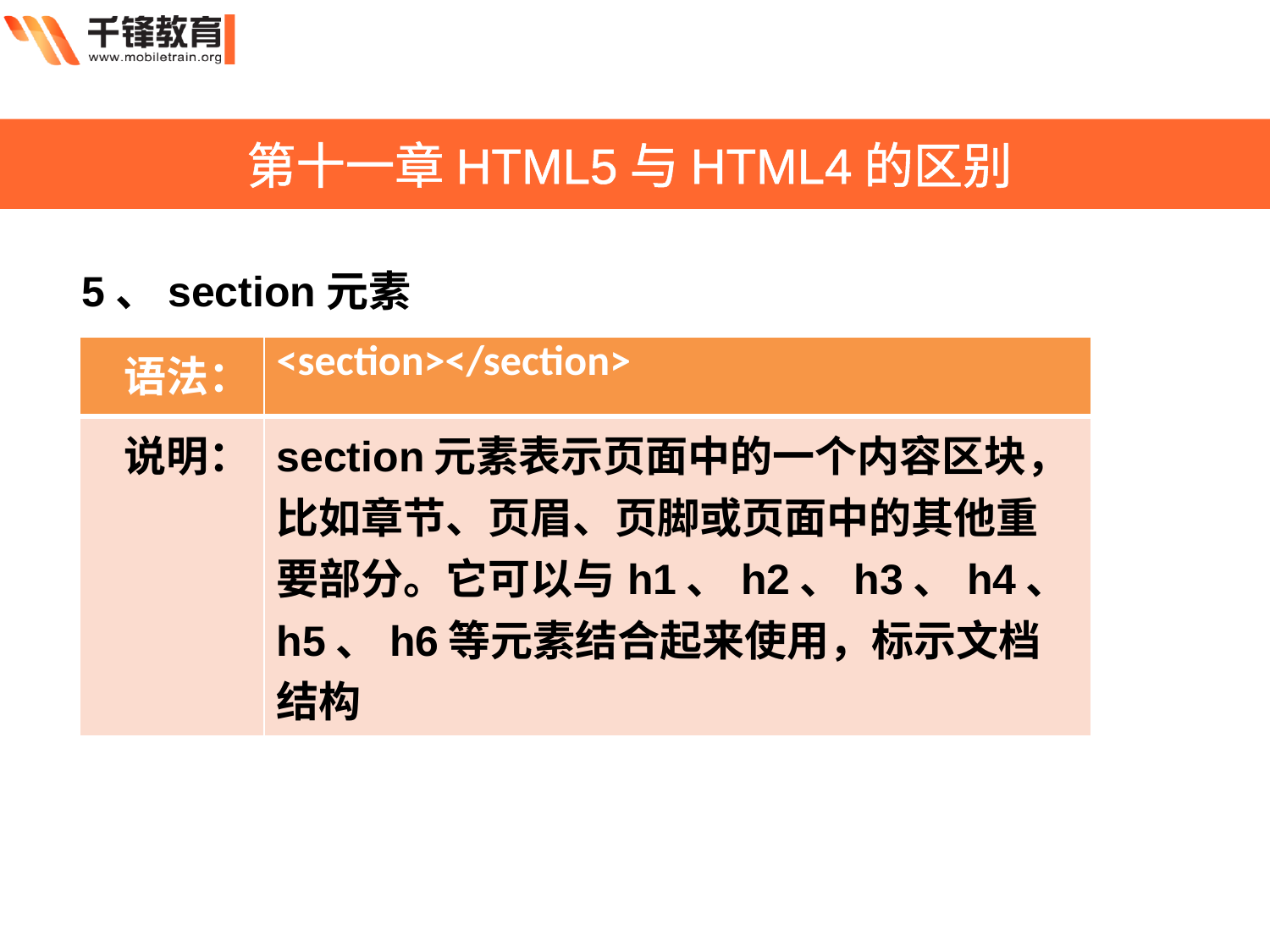

第十一章HTML5与HTML4的区别
5、section元素

| 语法： | <section></section> |
| --- | --- |
| 说明： | section元素表示页面中的一个内容区块，比如章节、页眉、页脚或页面中的其他重要部分。它可以与h1、h2、h3、h4、h5、h6等元素结合起来使用，标示文档结构 |